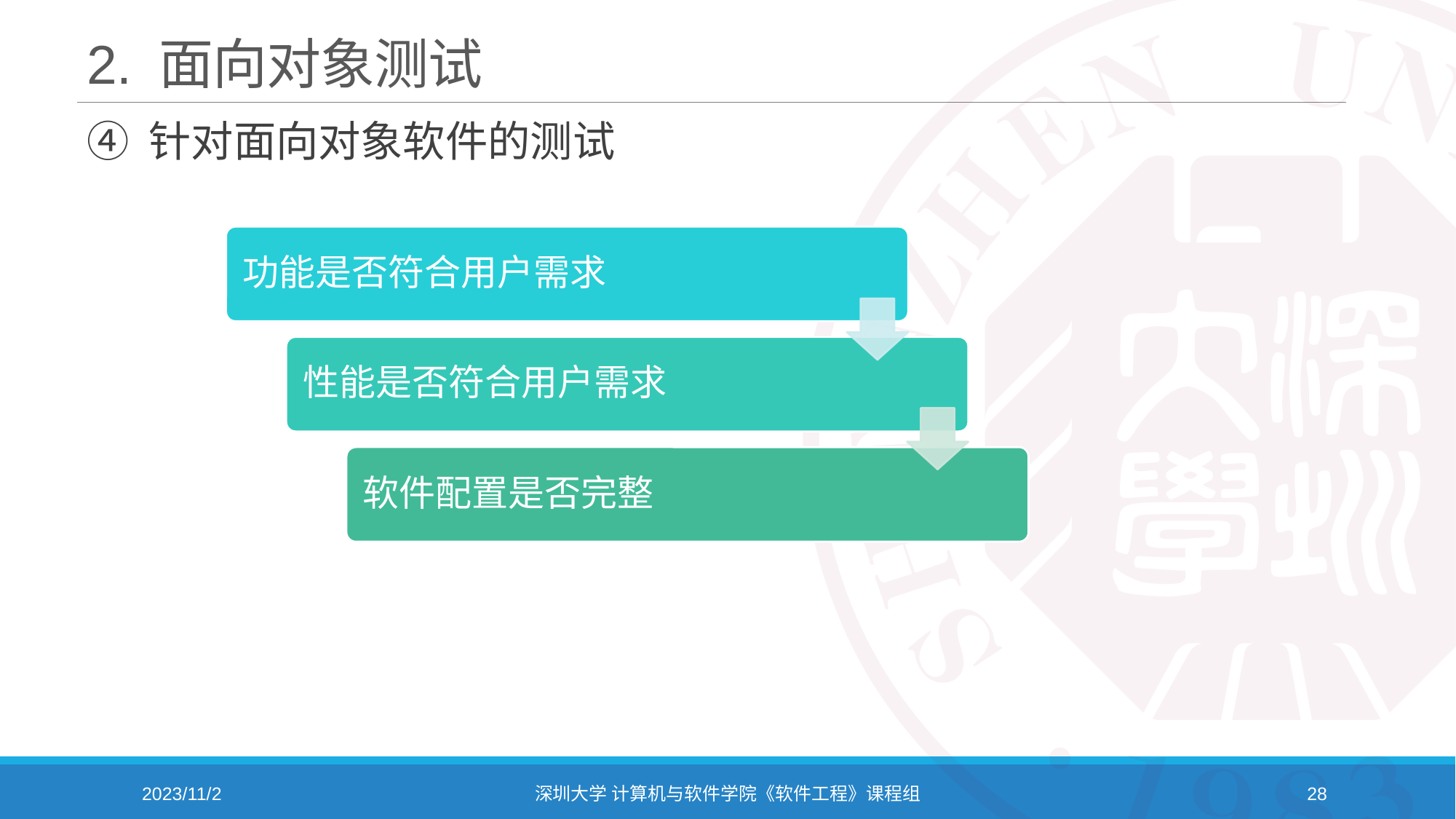

# 2. 面向对象测试
④ 针对面向对象软件的测试
功能是否符合用户需求
性能是否符合用户需求
软件配置是否完整

2023/11/2
深圳大学 计算机与软件学院《软件工程》课程组
28